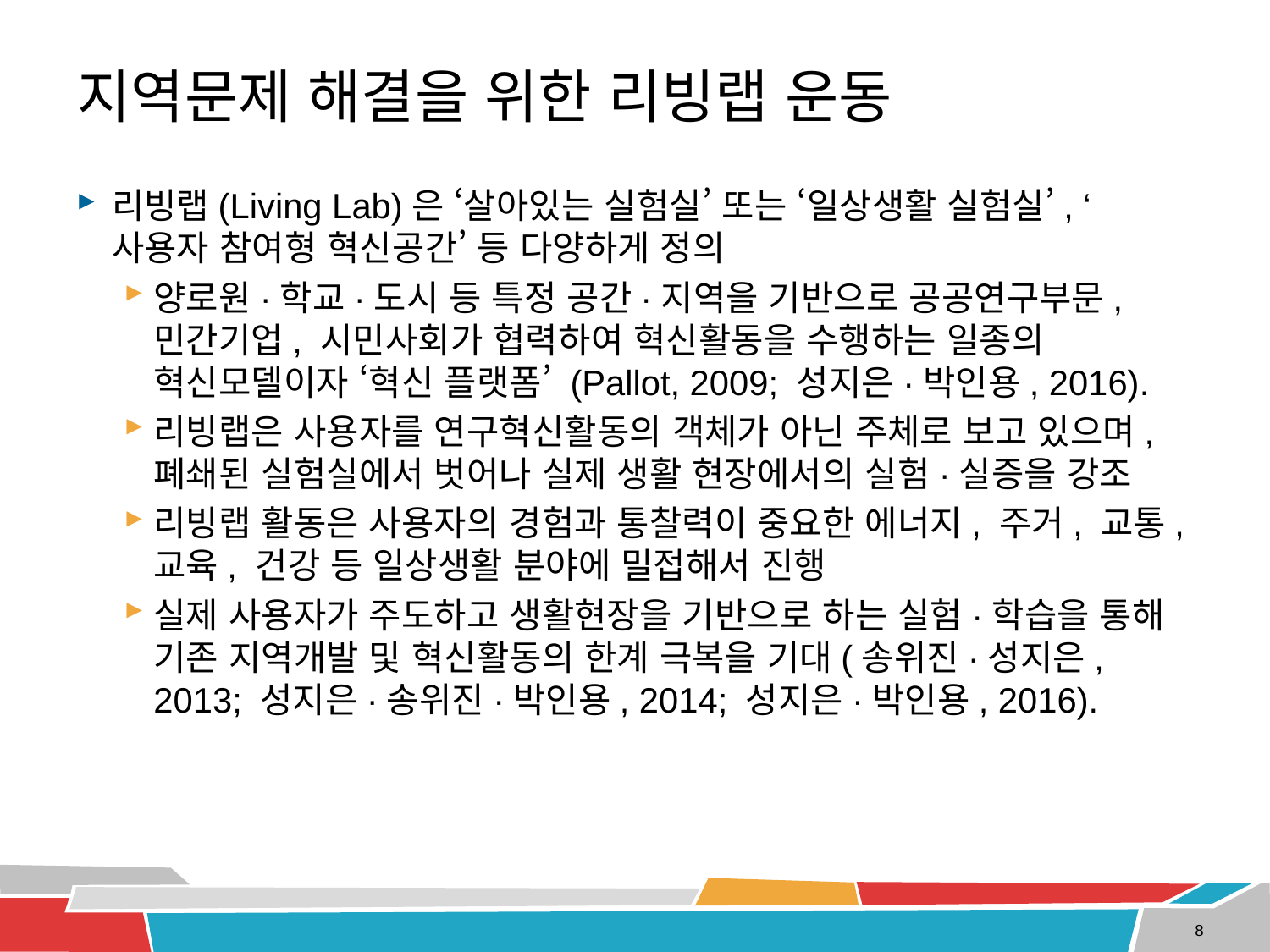

# 지역문제 해결을 위한 리빙랩 운동
리빙랩(Living Lab)은 ‘살아있는 실험실’ 또는 ‘일상생활 실험실’, ‘사용자 참여형 혁신공간’ 등 다양하게 정의
양로원·학교·도시 등 특정 공간·지역을 기반으로 공공연구부문, 민간기업, 시민사회가 협력하여 혁신활동을 수행하는 일종의 혁신모델이자 ‘혁신 플랫폼’ (Pallot, 2009; 성지은·박인용, 2016).
리빙랩은 사용자를 연구혁신활동의 객체가 아닌 주체로 보고 있으며, 폐쇄된 실험실에서 벗어나 실제 생활 현장에서의 실험·실증을 강조
리빙랩 활동은 사용자의 경험과 통찰력이 중요한 에너지, 주거, 교통, 교육, 건강 등 일상생활 분야에 밀접해서 진행
실제 사용자가 주도하고 생활현장을 기반으로 하는 실험·학습을 통해 기존 지역개발 및 혁신활동의 한계 극복을 기대(송위진·성지은, 2013; 성지은·송위진·박인용, 2014; 성지은·박인용, 2016).

8